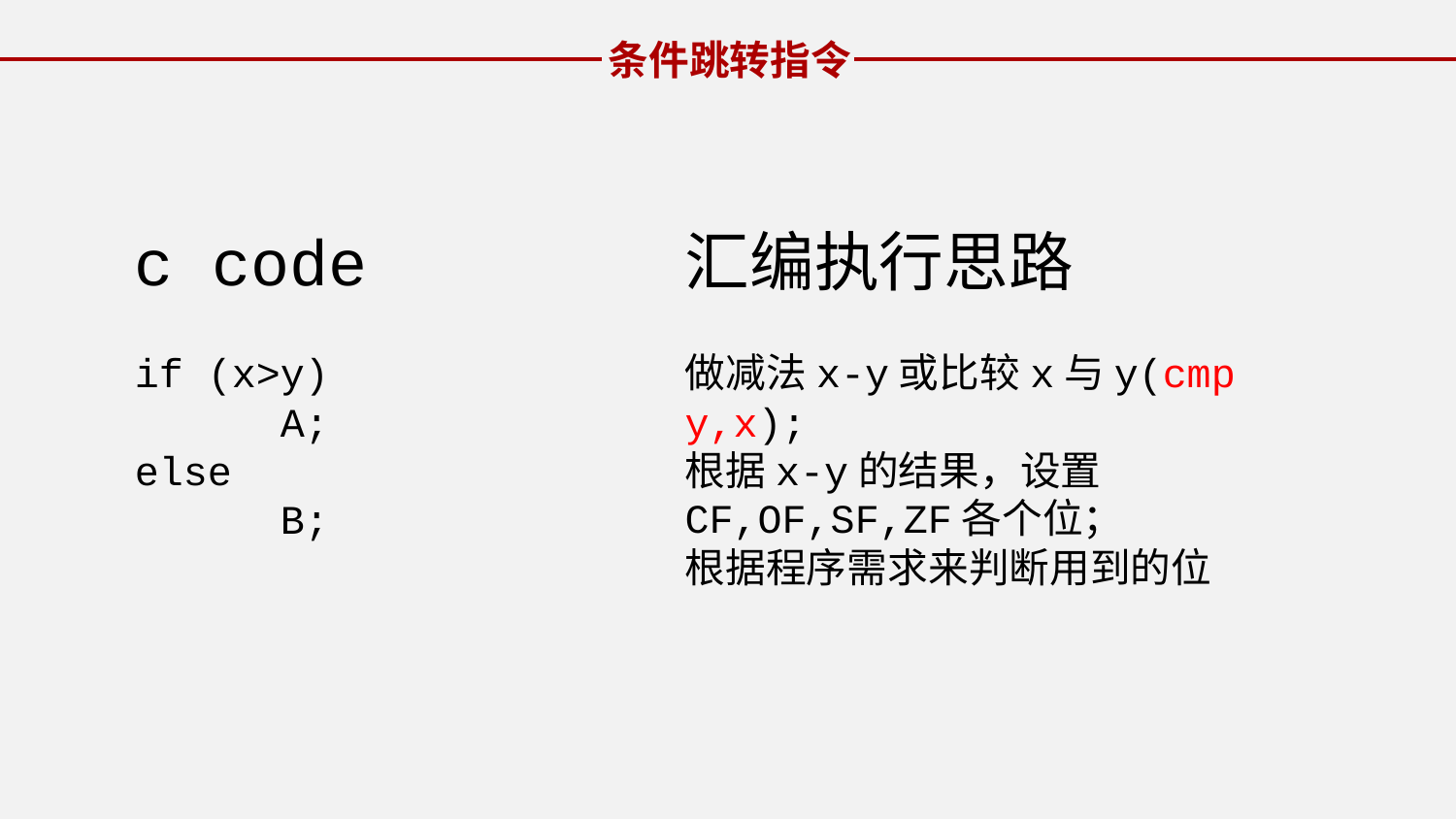

条件跳转指令

c code

if (x>y)
	A;
else
	B;
汇编执行思路

做减法x-y或比较x与y(cmp y,x);
根据x-y的结果，设置CF,OF,SF,ZF各个位；
根据程序需求来判断用到的位